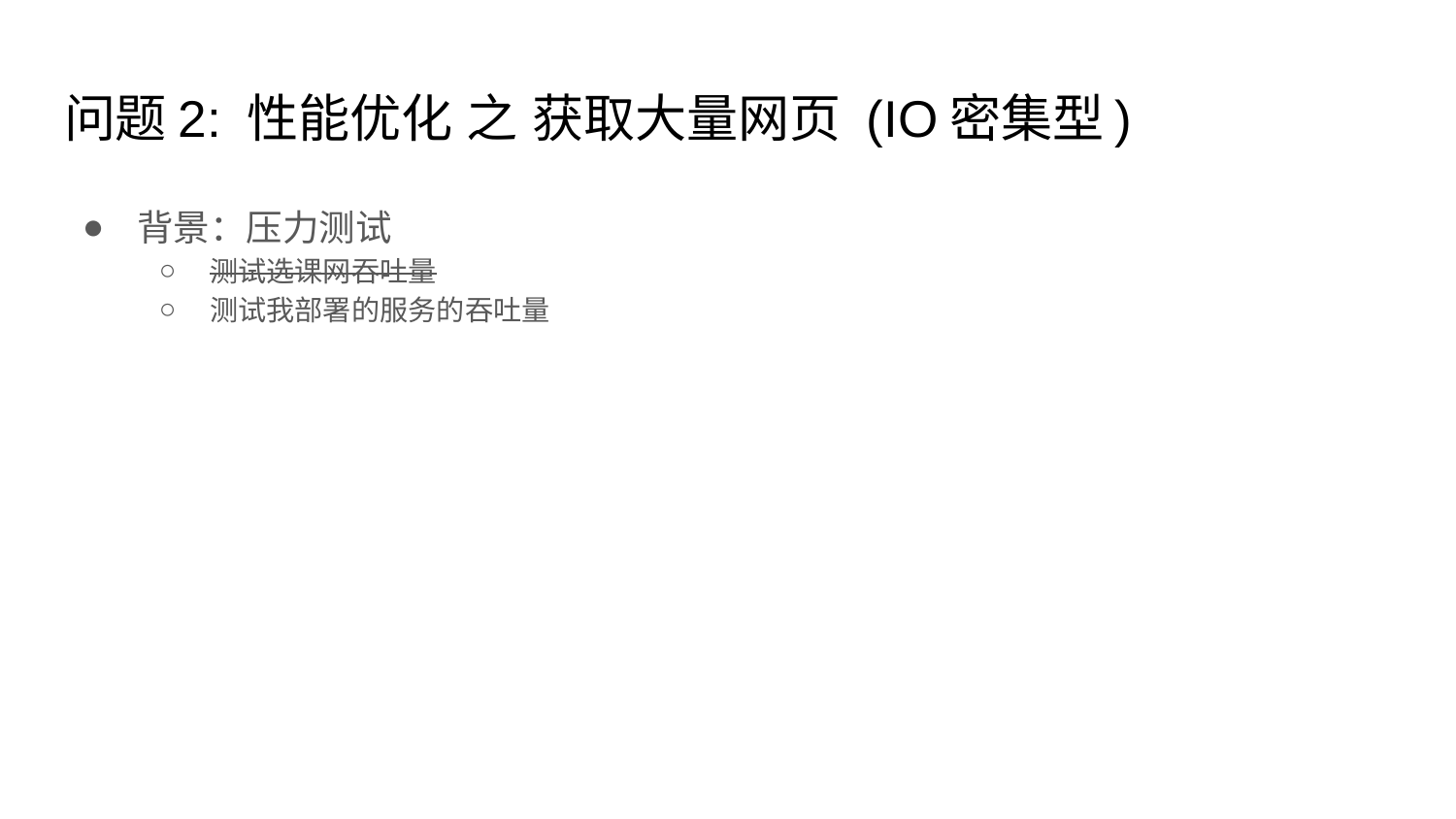

# 问题2: 性能优化 之 获取大量网页 (IO密集型)
背景：压力测试
测试选课网吞吐量
测试我部署的服务的吞吐量